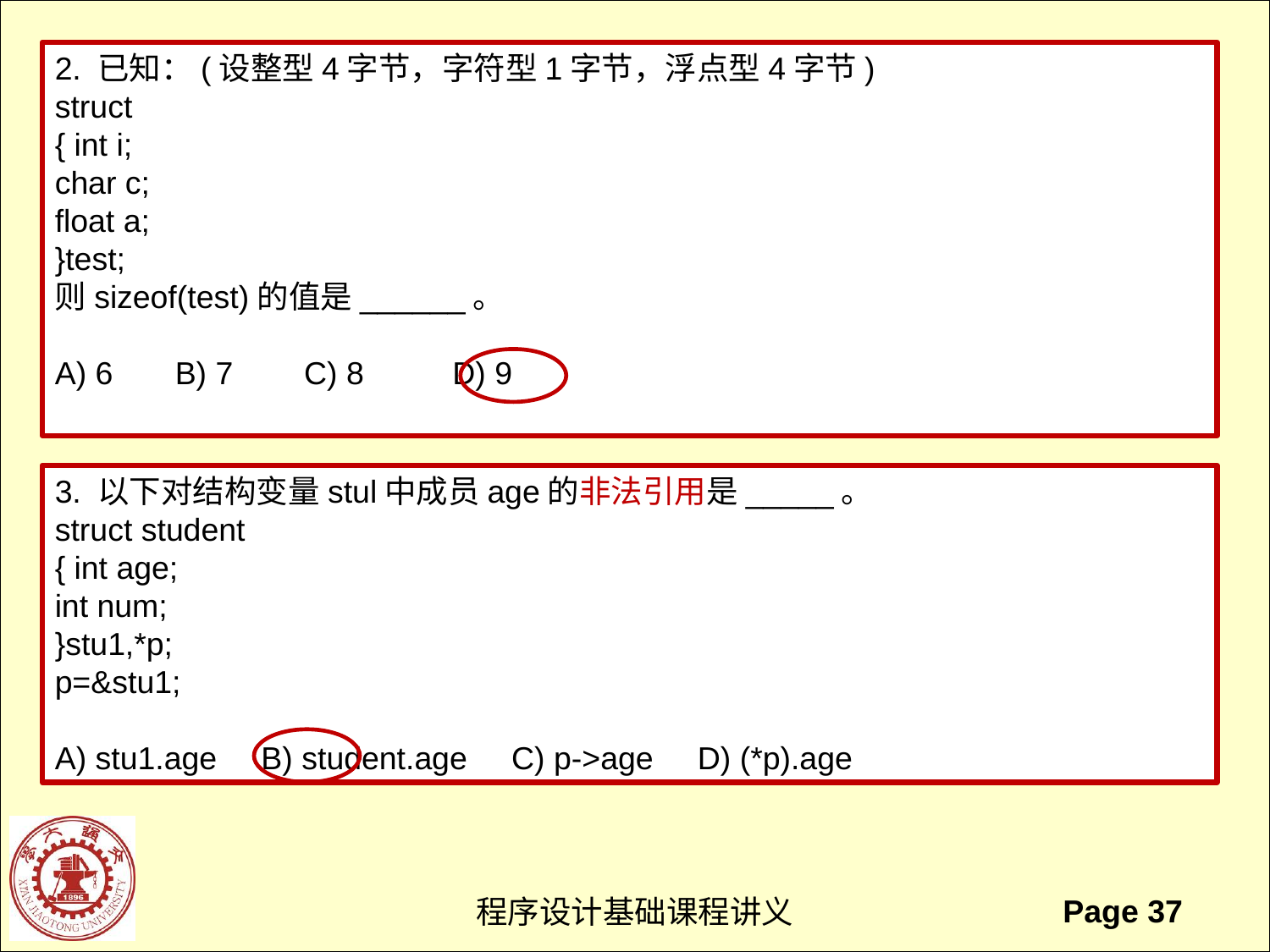

2. 已知：(设整型4字节，字符型1字节，浮点型4字节)
struct
{ int i;
char c;
float a;
}test;
则sizeof(test)的值是______。

A) 6       B) 7        C) 8          D) 9

3. 以下对结构变量stul中成员age的非法引用是_____。
struct student
{ int age;
int num;
}stu1,*p;
p=&stu1;

A) stu1.age     B) student.age     C) p->age     D) (*p).age